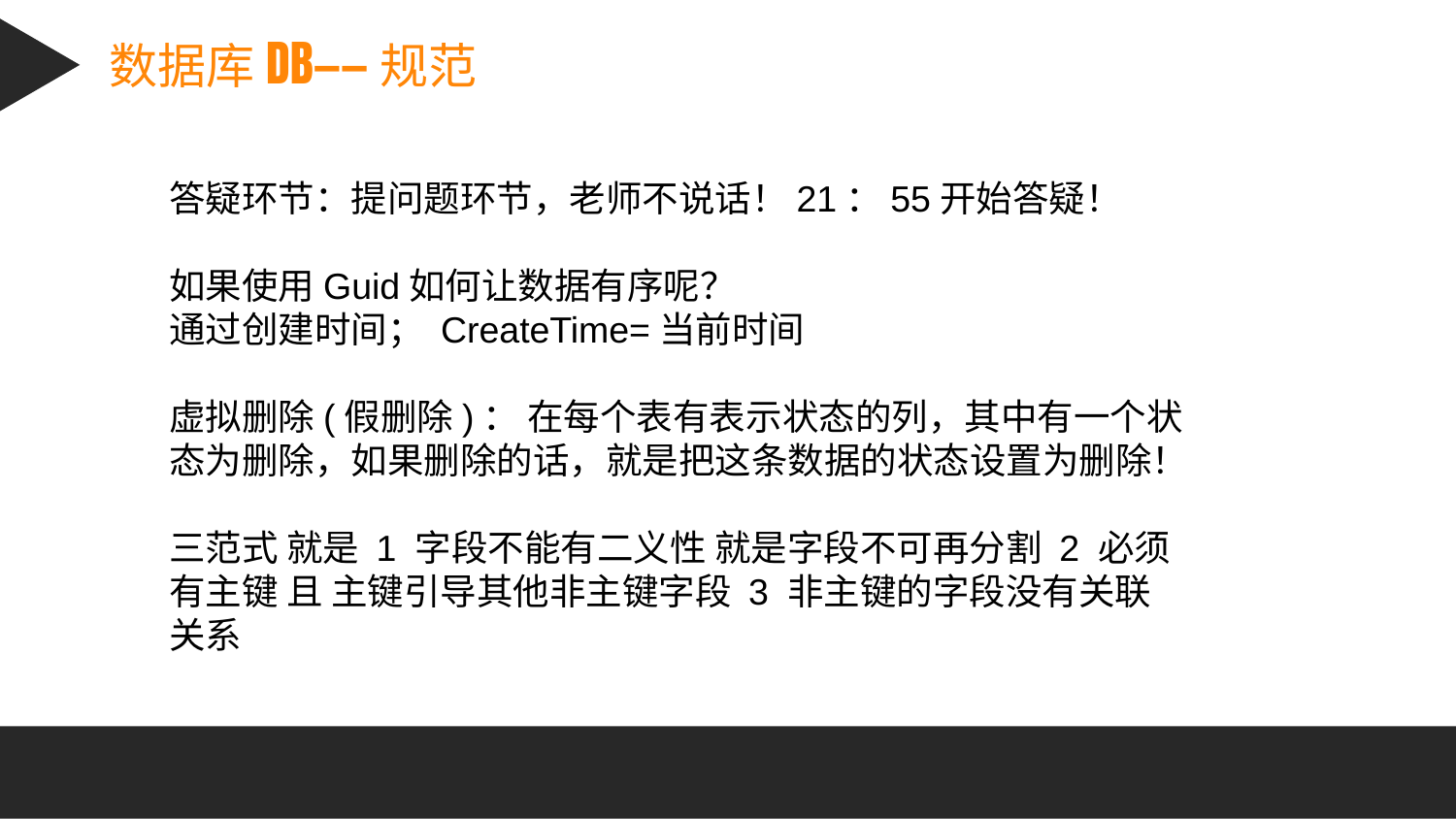

数据库DB——规范
答疑环节：提问题环节，老师不说话！21：55开始答疑！

如果使用Guid如何让数据有序呢？
通过创建时间； CreateTime=当前时间

虚拟删除(假删除)： 在每个表有表示状态的列，其中有一个状态为删除，如果删除的话，就是把这条数据的状态设置为删除！

三范式 就是 1 字段不能有二义性 就是字段不可再分割 2 必须有主键 且 主键引导其他非主键字段 3 非主键的字段没有关联关系